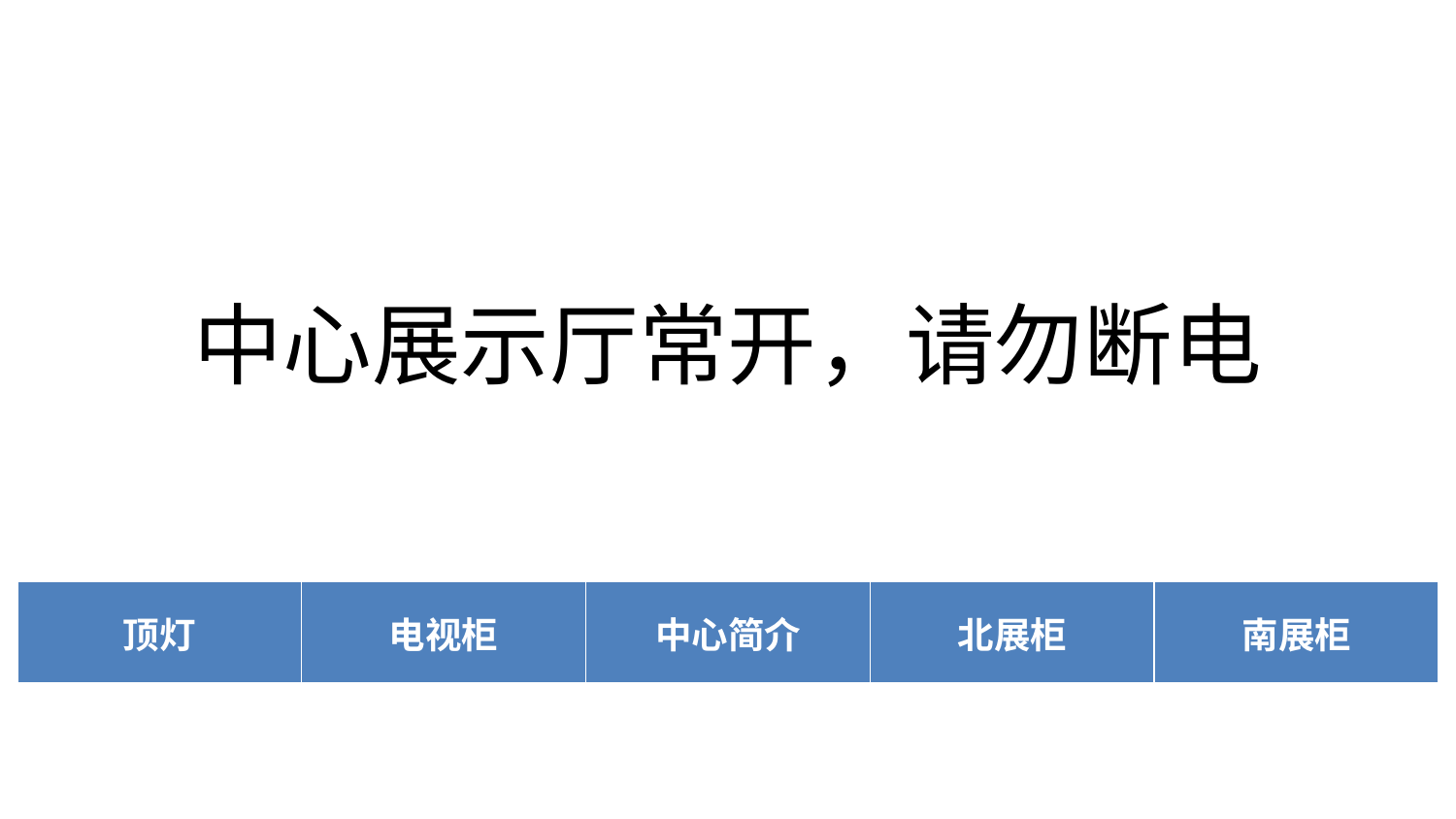

# 中心展示厅常开，请勿断电
| 顶灯 | 电视柜 | 中心简介 | 北展柜 | 南展柜 |
| --- | --- | --- | --- | --- |